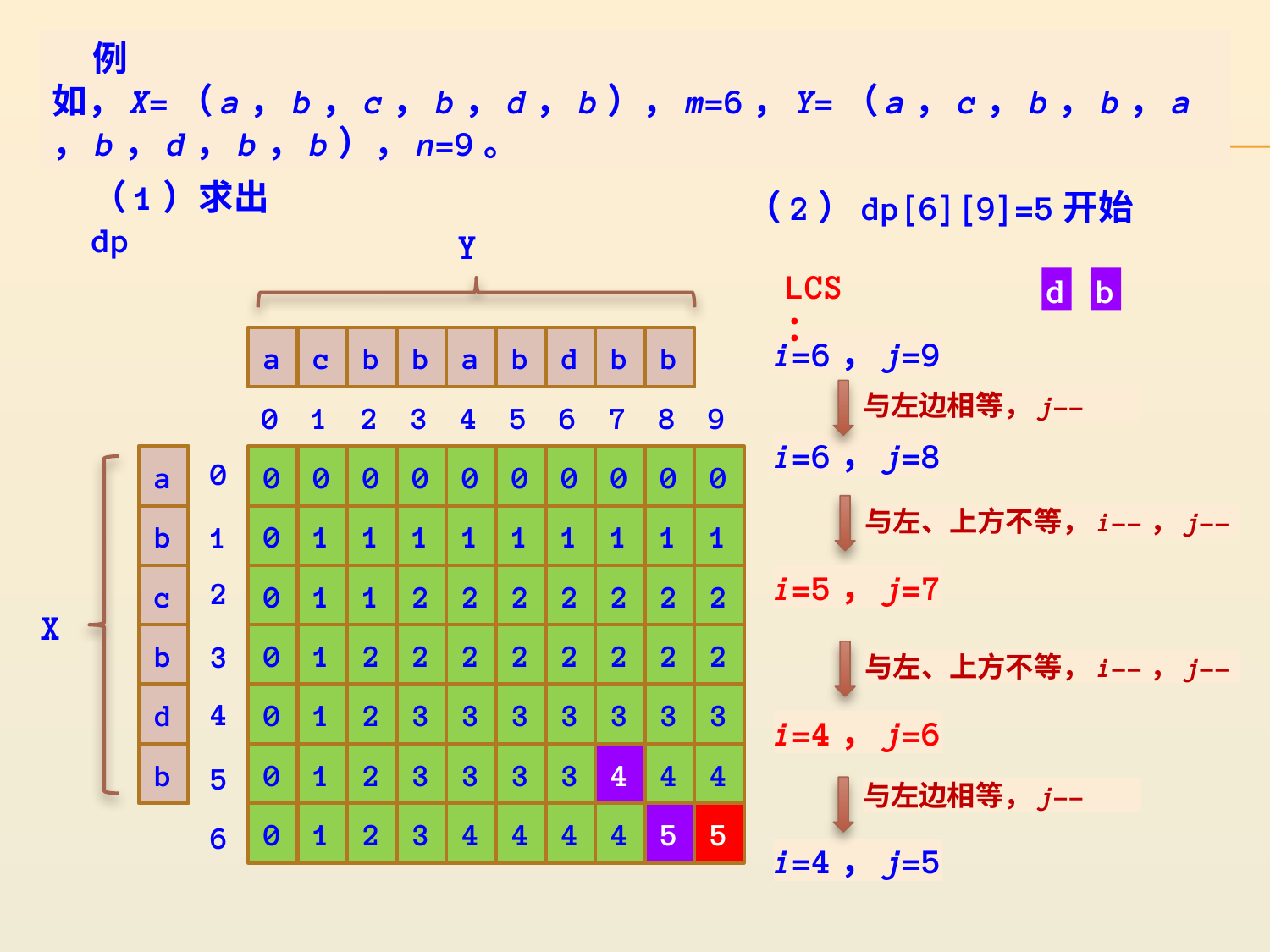

例如，X=（a，b，c，b，d，b），m=6，Y=（a，c，b，b，a，b，d，b，b），n=9。
（1）求出dp
（2）dp[6][9]=5开始
LCS：
i=6，j=9

Y
a
c
b
b
a
b
d
b
b
0
1
2
3
4
5
6
7
8
9
a
0
0
0
0
0
0
0
0
0
0
0

b
0
1
1
1
1
1
1
1
1
1
1
c
0
1
1
2
2
2
2
2
2
2
2
X
b
0
1
2
2
2
2
2
2
2
2
3
d
0
1
2
3
3
3
3
3
3
3
4
b
0
1
2
3
3
3
3
4
4
4
5
0
1
2
3
4
4
4
4
5
5
6
d
b

与左边相等，j--
i=6，j=8

与左、上方不等，i--，j--
i=5，j=7

与左、上方不等，i--，j--
i=4，j=6
4

与左边相等，j--
i=4，j=5
5